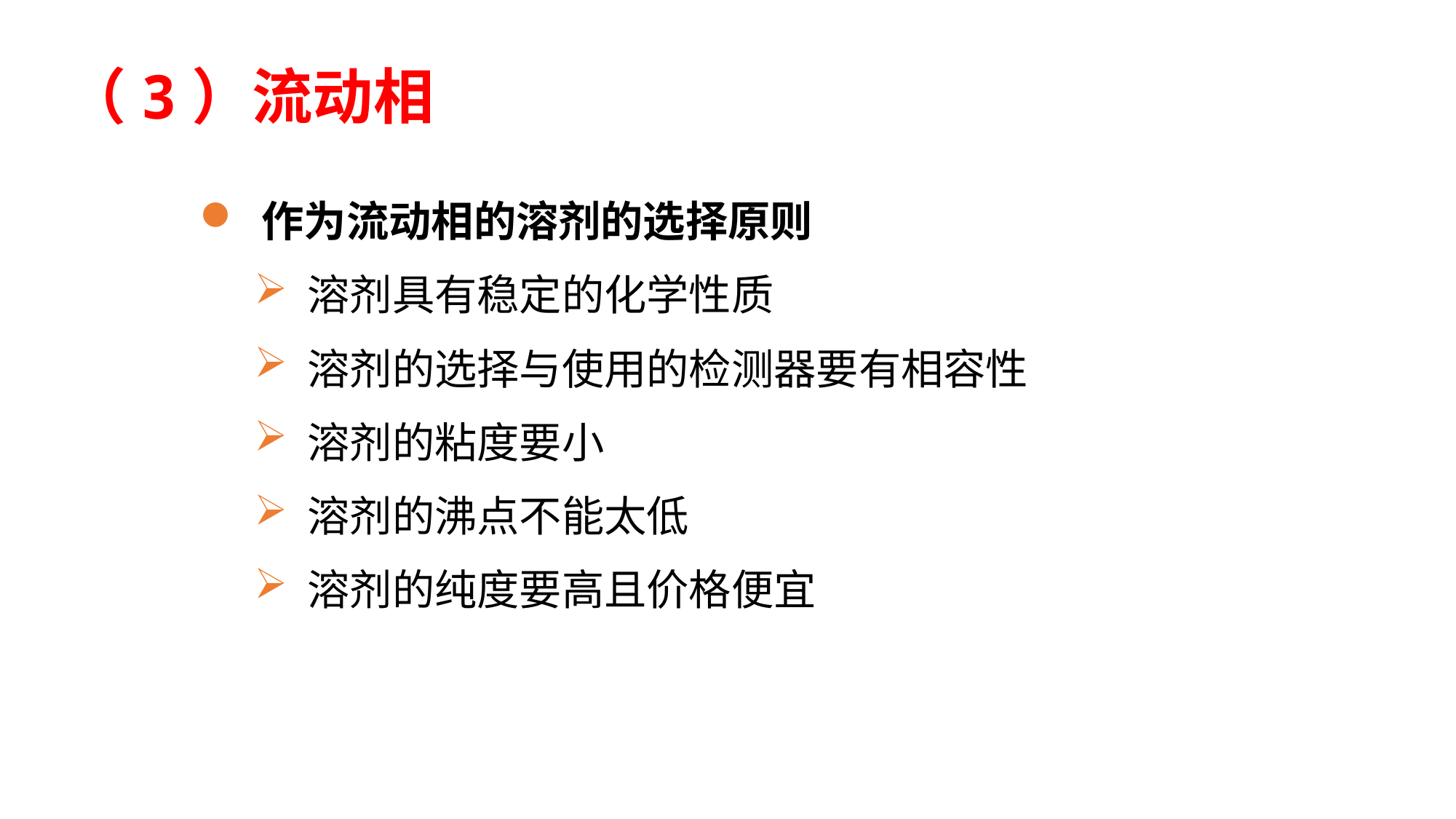

（3）流动相
 作为流动相的溶剂的选择原则
 溶剂具有稳定的化学性质
 溶剂的选择与使用的检测器要有相容性
 溶剂的粘度要小
 溶剂的沸点不能太低
 溶剂的纯度要高且价格便宜